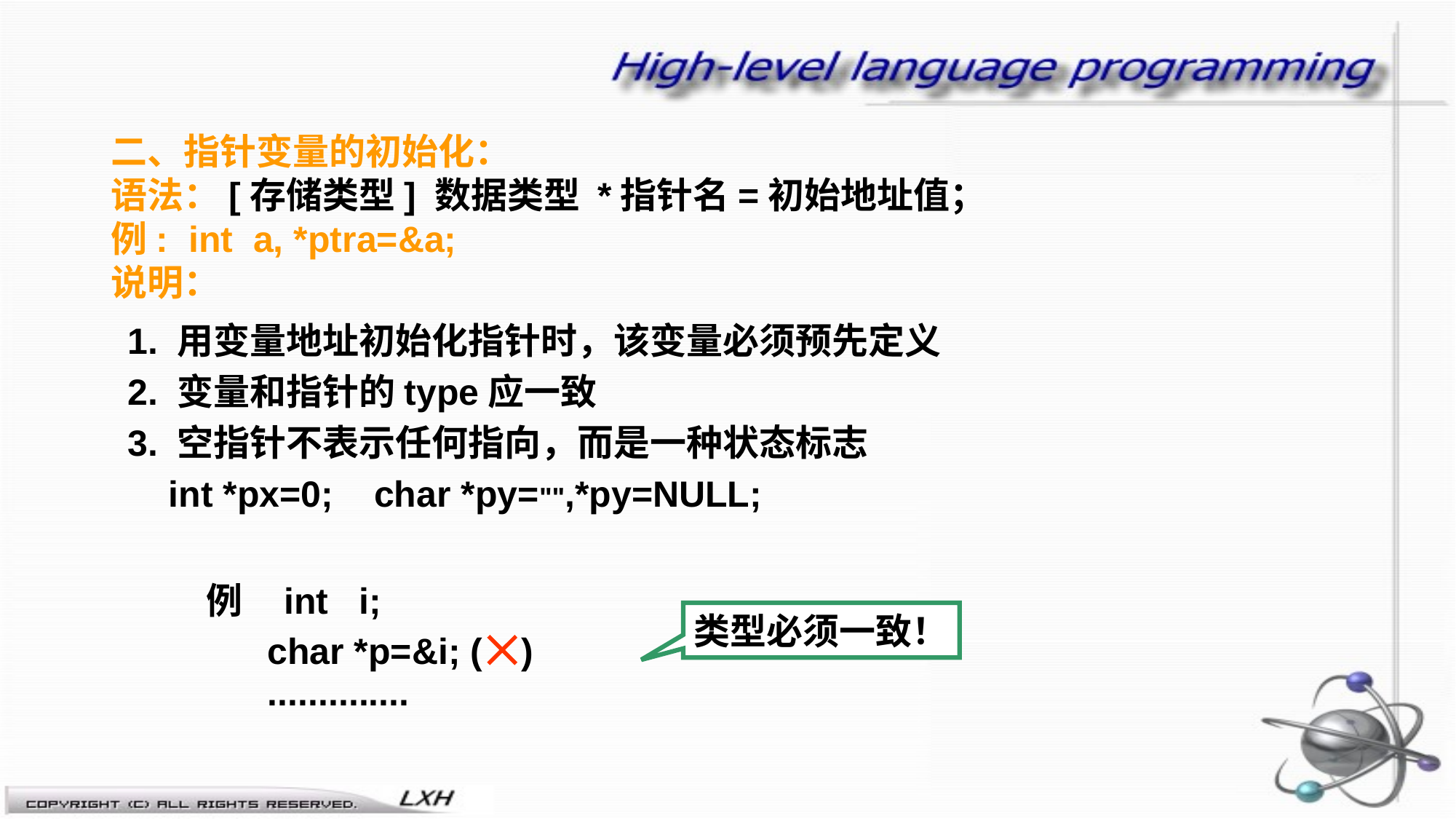

二、指针变量的初始化：
语法：[存储类型] 数据类型 *指针名=初始地址值；
例:  int  a, *ptra=&a;
说明：
1. 用变量地址初始化指针时，该变量必须预先定义
2. 变量和指针的type应一致
3. 空指针不表示任何指向，而是一种状态标志
    int *px=0;    char *py="",*py=NULL;
例    int   i;
      char *p=&i; (×)
      ..............

类型必须一致！